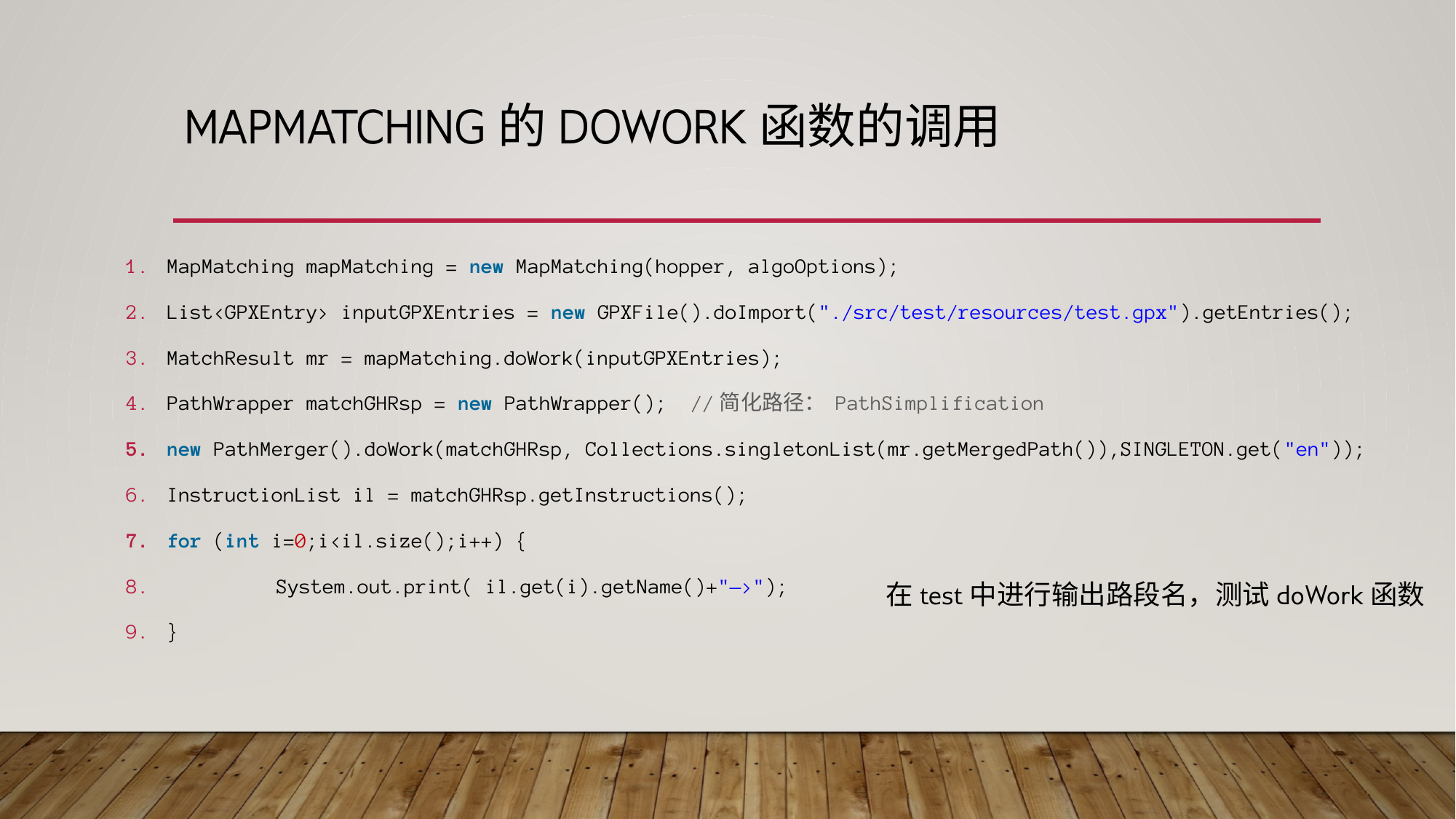

# Mapmatching的dowork函数的调用
MapMatching mapMatching = new MapMatching(hopper, algoOptions);
List<GPXEntry> inputGPXEntries = new GPXFile().doImport("./src/test/resources/test.gpx").getEntries();
MatchResult mr = mapMatching.doWork(inputGPXEntries);
PathWrapper matchGHRsp = new PathWrapper();  //简化路径： PathSimplification
new PathMerger().doWork(matchGHRsp, Collections.singletonList(mr.getMergedPath()),SINGLETON.get("en"));
InstructionList il = matchGHRsp.getInstructions();
for (int i=0;i<il.size();i++) {
	System.out.print( il.get(i).getName()+"—>");
}
在test中进行输出路段名，测试doWork函数